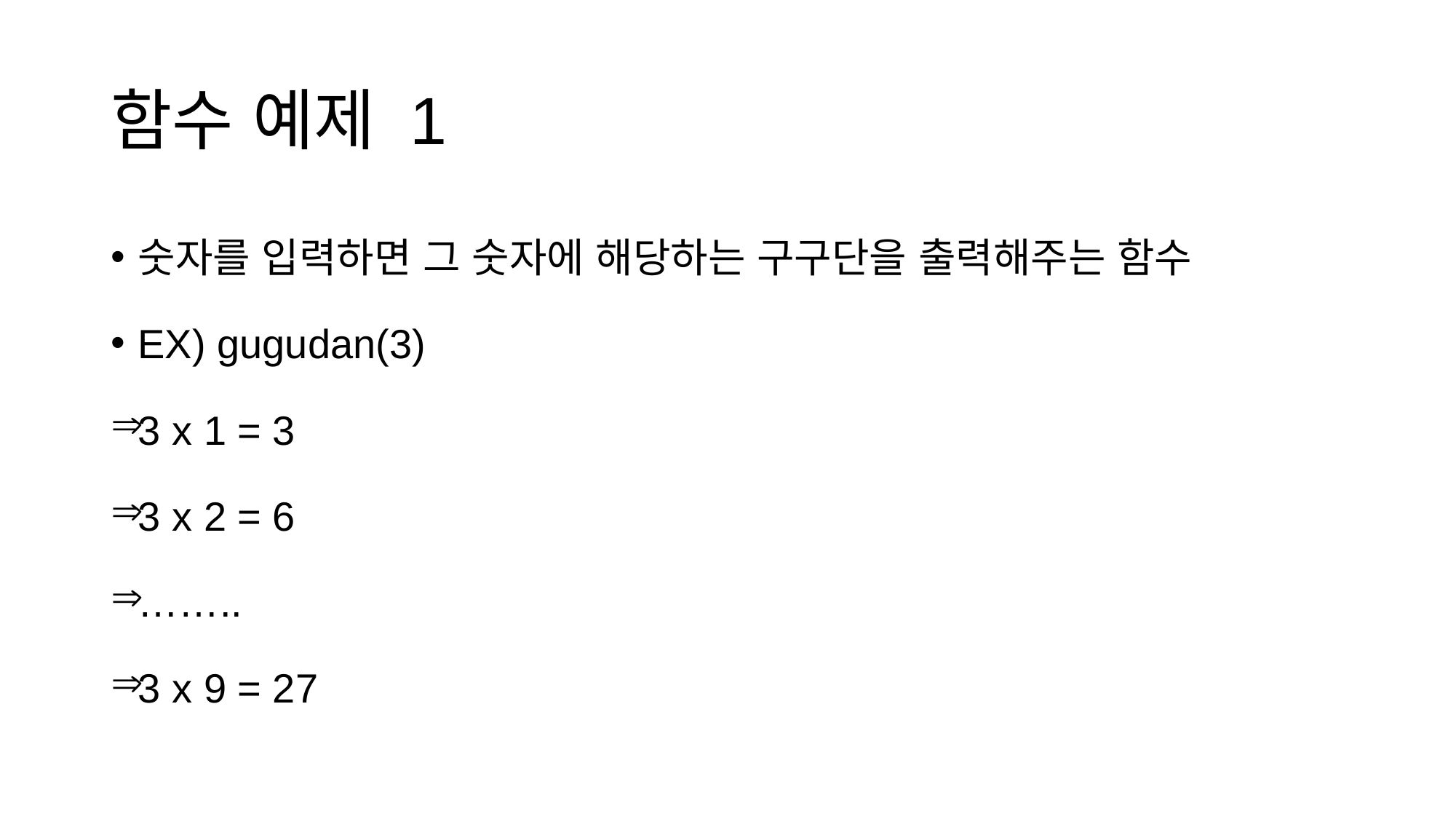

# 함수 예제 1
숫자를 입력하면 그 숫자에 해당하는 구구단을 출력해주는 함수
EX) gugudan(3)
3 x 1 = 3
3 x 2 = 6
……..
3 x 9 = 27